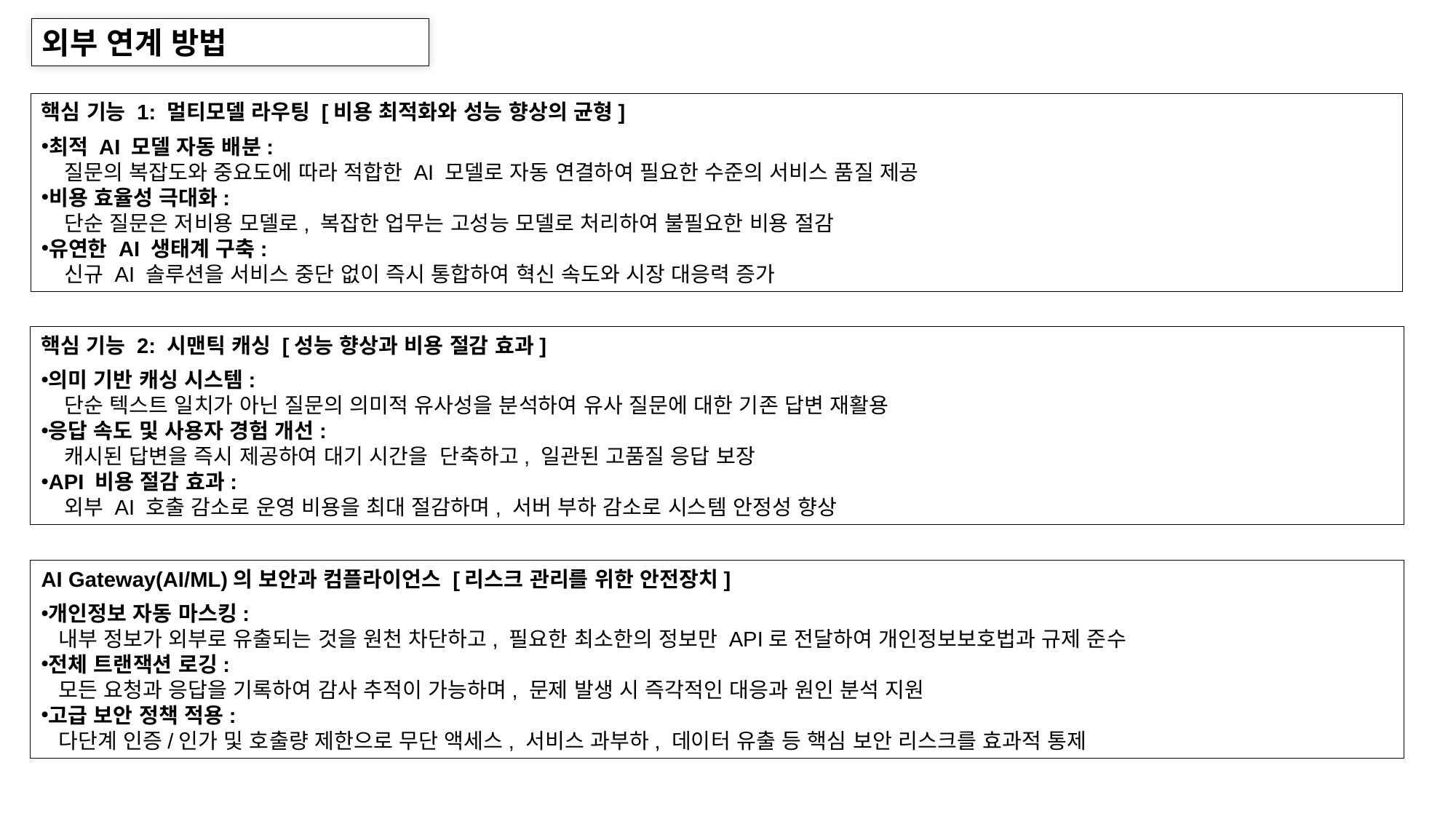

외부 연계 방법
핵심 기능 1: 멀티모델 라우팅 [비용 최적화와 성능 향상의 균형]

최적 AI 모델 자동 배분:
   질문의 복잡도와 중요도에 따라 적합한 AI 모델로 자동 연결하여 필요한 수준의 서비스 품질 제공
비용 효율성 극대화:
   단순 질문은 저비용 모델로, 복잡한 업무는 고성능 모델로 처리하여 불필요한 비용 절감
유연한 AI 생태계 구축:
   신규 AI 솔루션을 서비스 중단 없이 즉시 통합하여 혁신 속도와 시장 대응력 증가
핵심 기능 2: 시맨틱 캐싱 [성능 향상과 비용 절감 효과]

의미 기반 캐싱 시스템:
   단순 텍스트 일치가 아닌 질문의 의미적 유사성을 분석하여 유사 질문에 대한 기존 답변 재활용
응답 속도 및 사용자 경험 개선:
   캐시된 답변을 즉시 제공하여 대기 시간을  단축하고, 일관된 고품질 응답 보장
API 비용 절감 효과:
   외부 AI 호출 감소로 운영 비용을 최대 절감하며, 서버 부하 감소로 시스템 안정성 향상
AI Gateway(AI/ML)의 보안과 컴플라이언스 [리스크 관리를 위한 안전장치]

개인정보 자동 마스킹:
  내부 정보가 외부로 유출되는 것을 원천 차단하고, 필요한 최소한의 정보만 API로 전달하여 개인정보보호법과 규제 준수
전체 트랜잭션 로깅:
  모든 요청과 응답을 기록하여 감사 추적이 가능하며, 문제 발생 시 즉각적인 대응과 원인 분석 지원
고급 보안 정책 적용:
  다단계 인증/인가 및 호출량 제한으로 무단 액세스, 서비스 과부하, 데이터 유출 등 핵심 보안 리스크를 효과적 통제